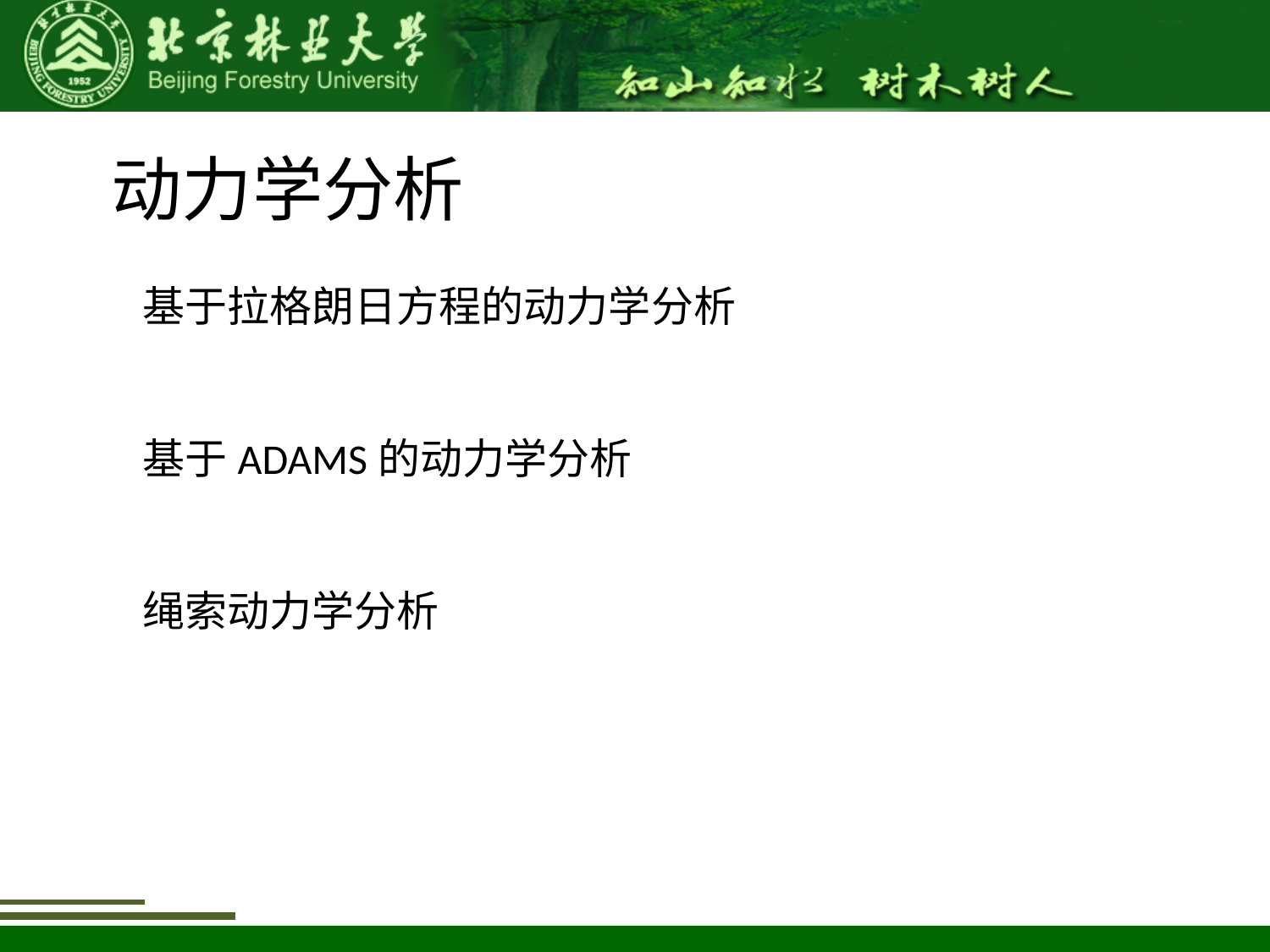

动力学分析
基于拉格朗日方程的动力学分析

基于ADAMS的动力学分析

绳索动力学分析
22